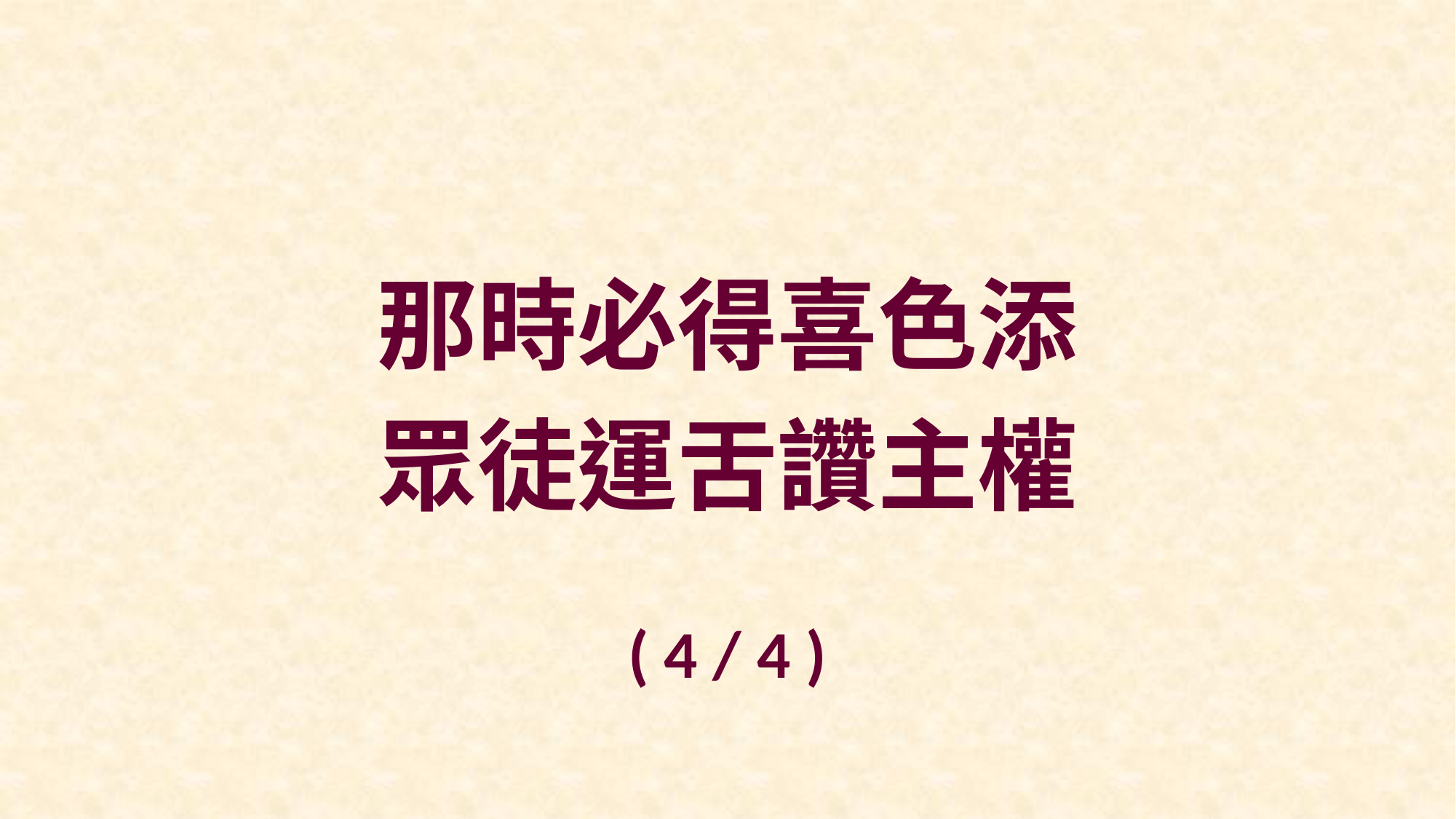

那時必得喜色添
眾徒運舌讚主權
( 4 / 4 )